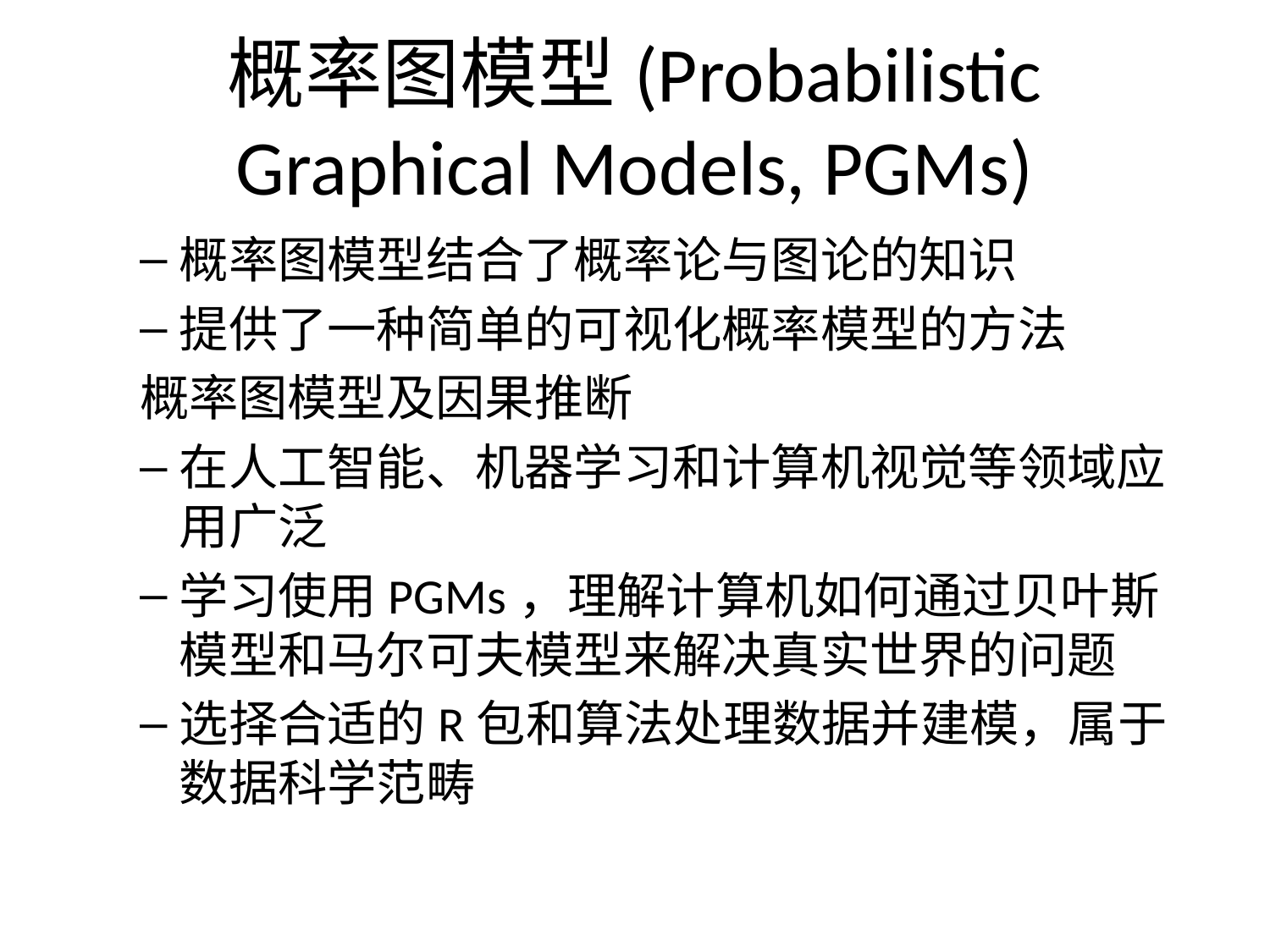

# 概率图模型(Probabilistic Graphical Models, PGMs)
概率图模型结合了概率论与图论的知识
提供了一种简单的可视化概率模型的方法
概率图模型及因果推断
在人工智能、机器学习和计算机视觉等领域应用广泛
学习使用PGMs，理解计算机如何通过贝叶斯模型和马尔可夫模型来解决真实世界的问题
选择合适的R包和算法处理数据并建模，属于数据科学范畴